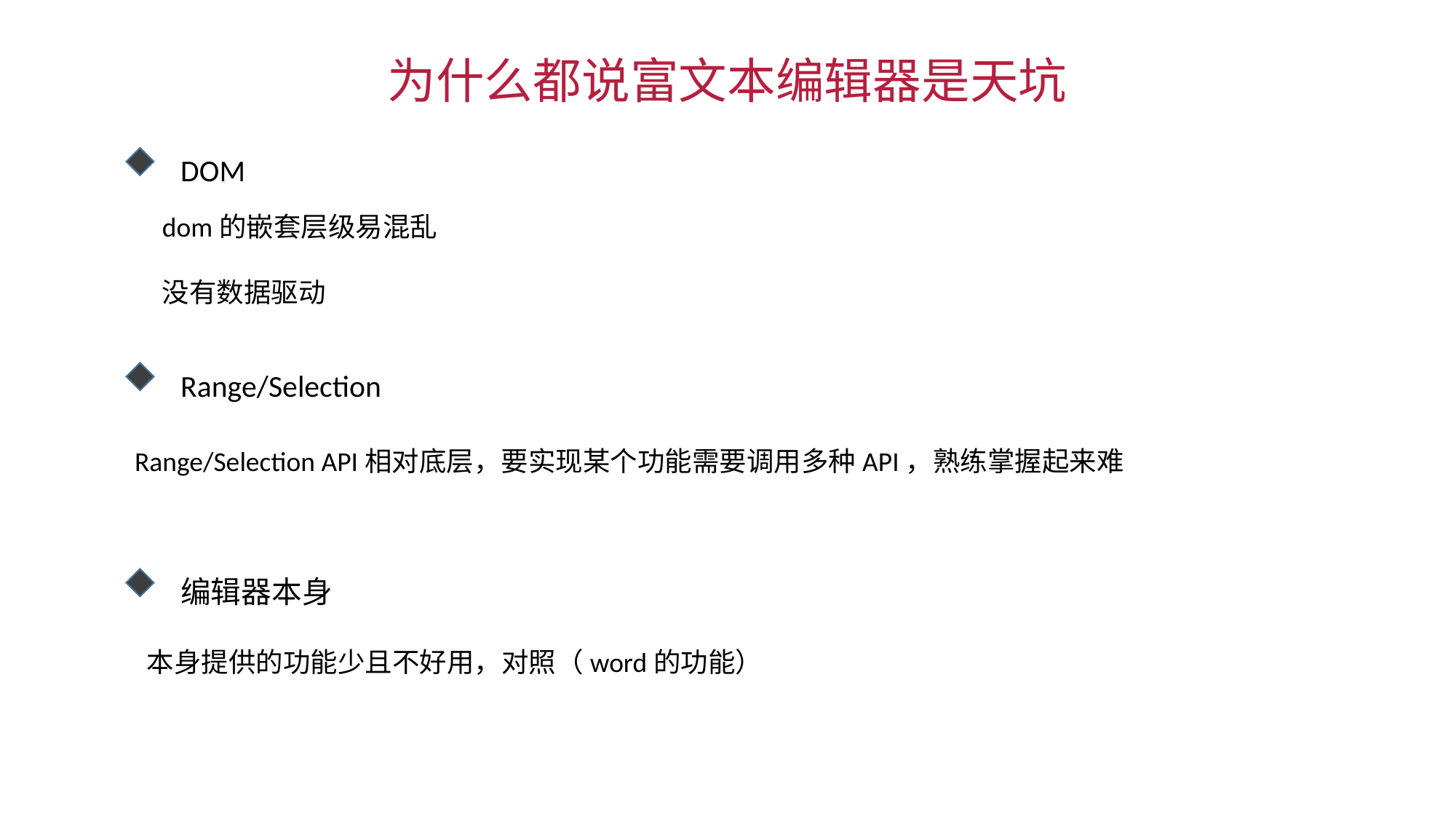

为什么都说富文本编辑器是天坑
DOM

dom的嵌套层级易混乱

没有数据驱动

Range/Selection

Range/Selection API相对底层，要实现某个功能需要调用多种API，熟练掌握起来难
编辑器本身

本身提供的功能少且不好用，对照（word的功能）